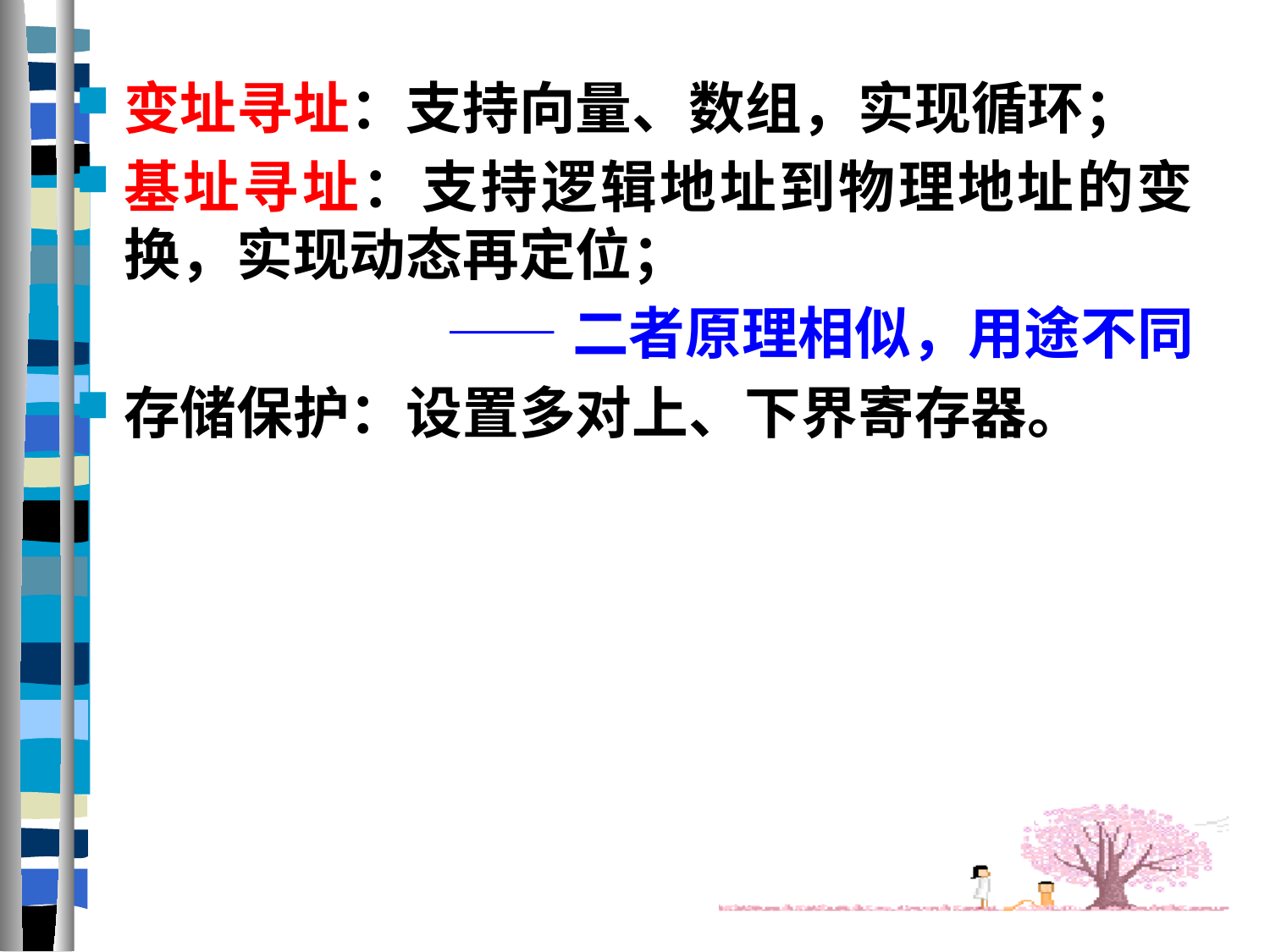

变址寻址：支持向量、数组，实现循环；
基址寻址：支持逻辑地址到物理地址的变换，实现动态再定位；
——二者原理相似，用途不同
存储保护：设置多对上、下界寄存器。